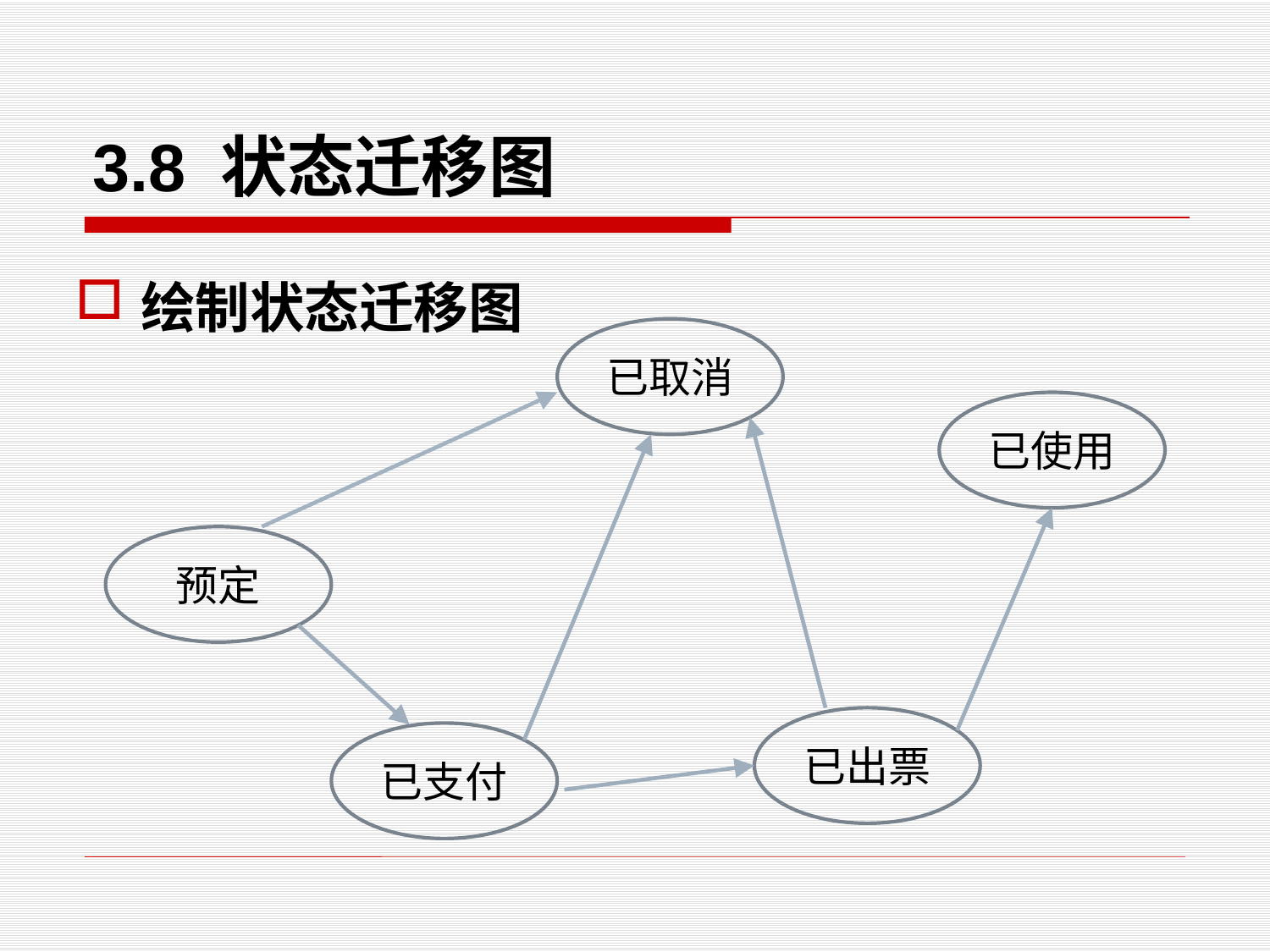

3.8 状态迁移图
# 绘制状态迁移图
已取消
已使用
预定
已出票
已支付